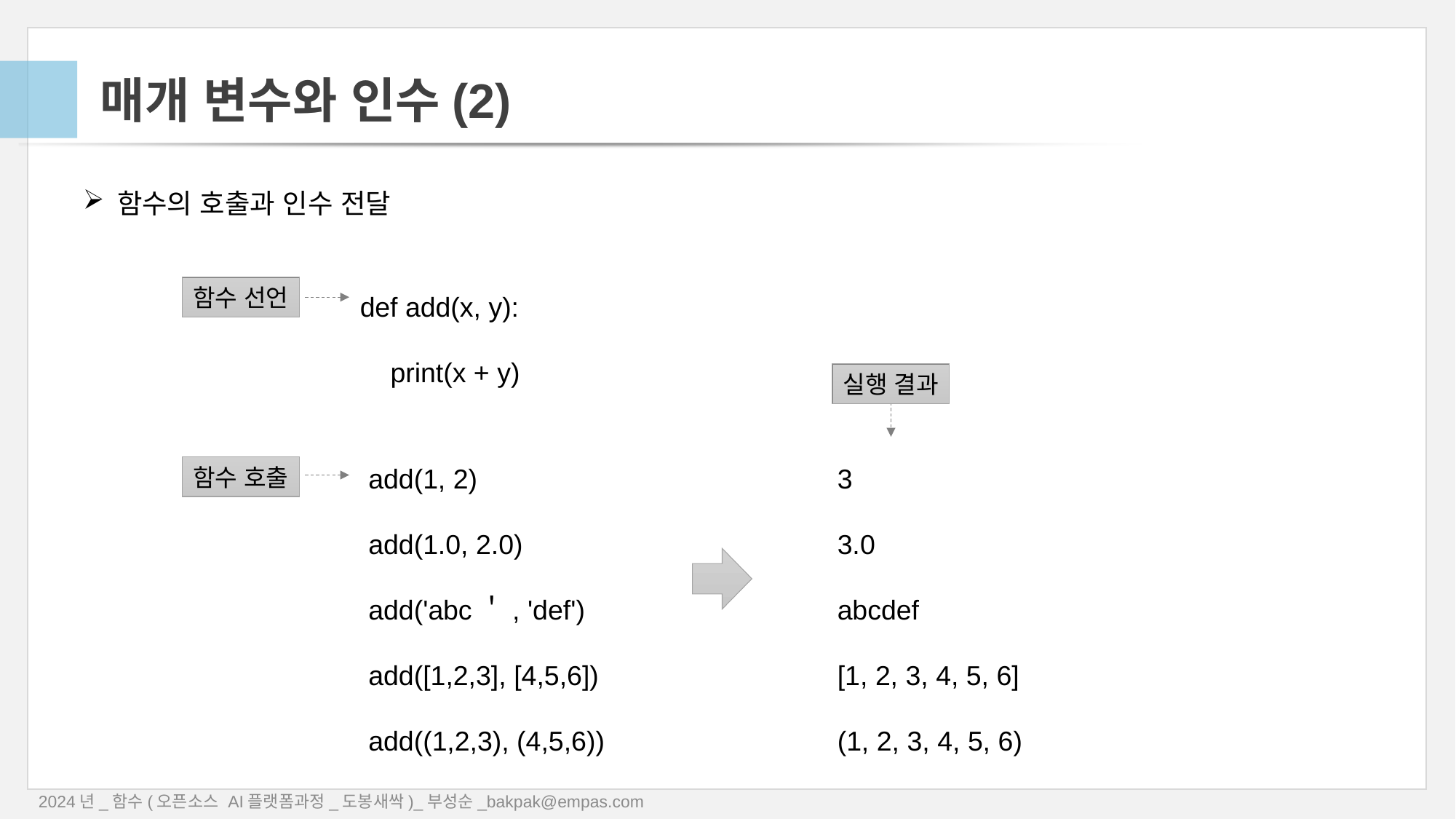

# 매개 변수와 인수(2)
함수의 호출과 인수 전달
def add(x, y):
    print(x + y)
함수 선언
실행 결과
3
3.0
abcdef
[1, 2, 3, 4, 5, 6]
(1, 2, 3, 4, 5, 6)
add(1, 2)
add(1.0, 2.0)
add('abc＇, 'def')
add([1,2,3], [4,5,6])
add((1,2,3), (4,5,6))
함수 호출

2024년_함수(오픈소스 AI플랫폼과정_도봉새싹)_부성순_bakpak@empas.com